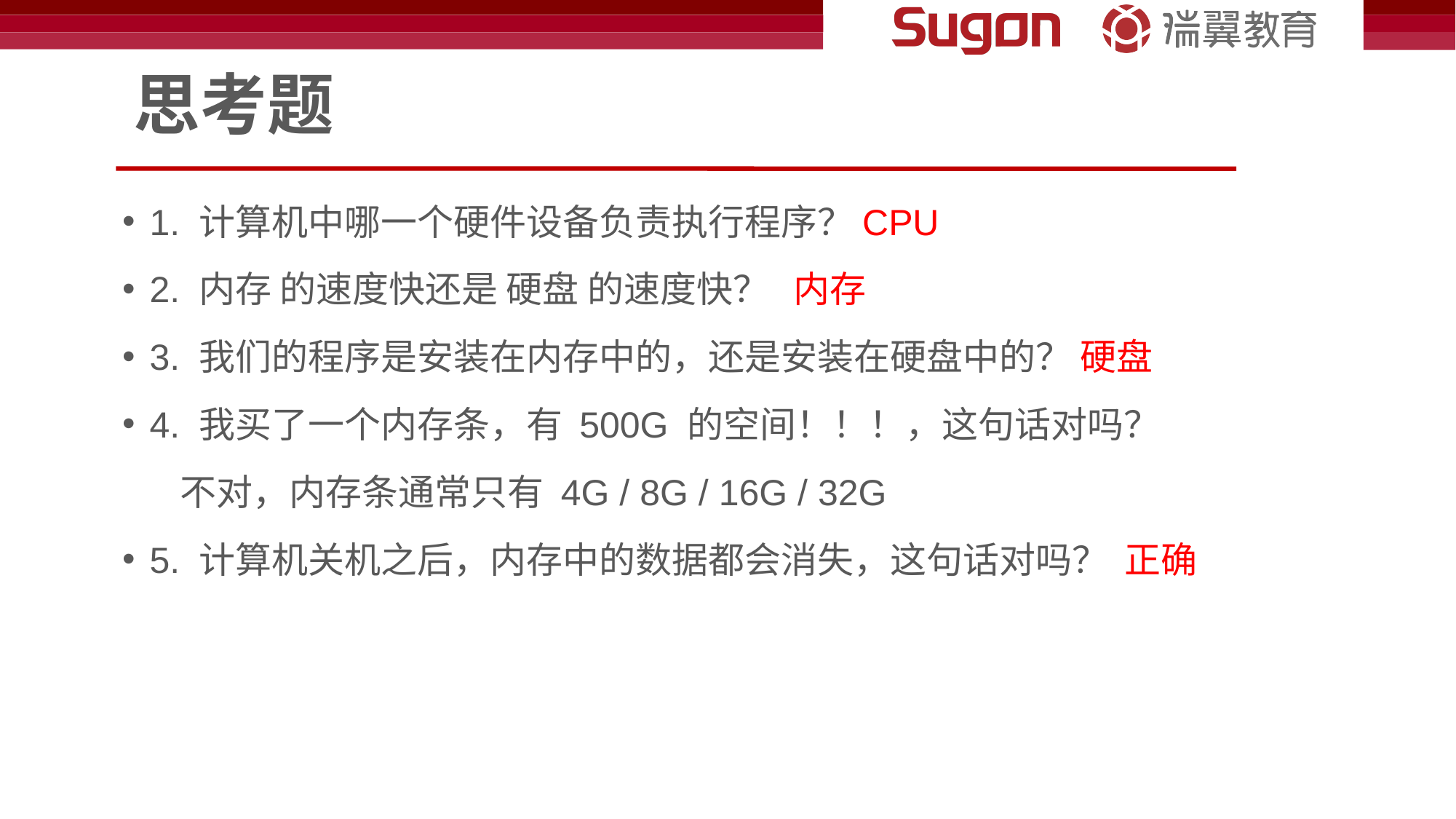

# 思考题
1. 计算机中哪一个硬件设备负责执行程序？CPU
2. 内存 的速度快还是 硬盘 的速度快？   内存
3. 我们的程序是安装在内存中的，还是安装在硬盘中的？ 硬盘
4. 我买了一个内存条，有 500G 的空间！！！，这句话对吗？
      不对，内存条通常只有 4G / 8G / 16G / 32G
5. 计算机关机之后，内存中的数据都会消失，这句话对吗？  正确